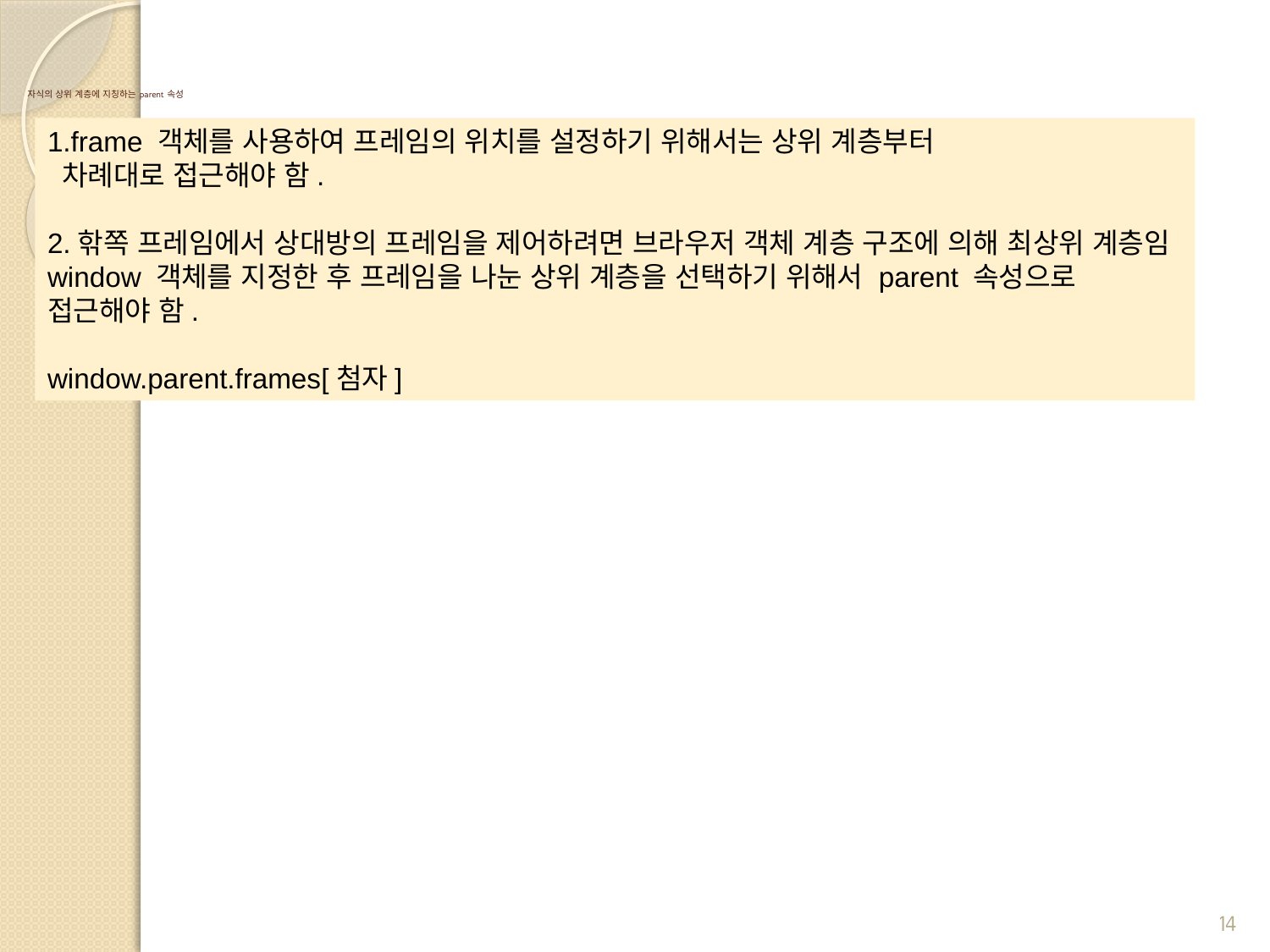

# 자식의 상위 계층에 지칭하는 parent 속성
1.frame 객체를 사용하여 프레임의 위치를 설정하기 위해서는 상위 계층부터
 차례대로 접근해야 함.

2.핚쪽 프레임에서 상대방의 프레임을 제어하려면 브라우저 객체 계층 구조에 의해 최상위 계층임 window 객체를 지정한 후 프레임을 나눈 상위 계층을 선택하기 위해서 parent 속성으로 접근해야 함.

window.parent.frames[첨자]
14